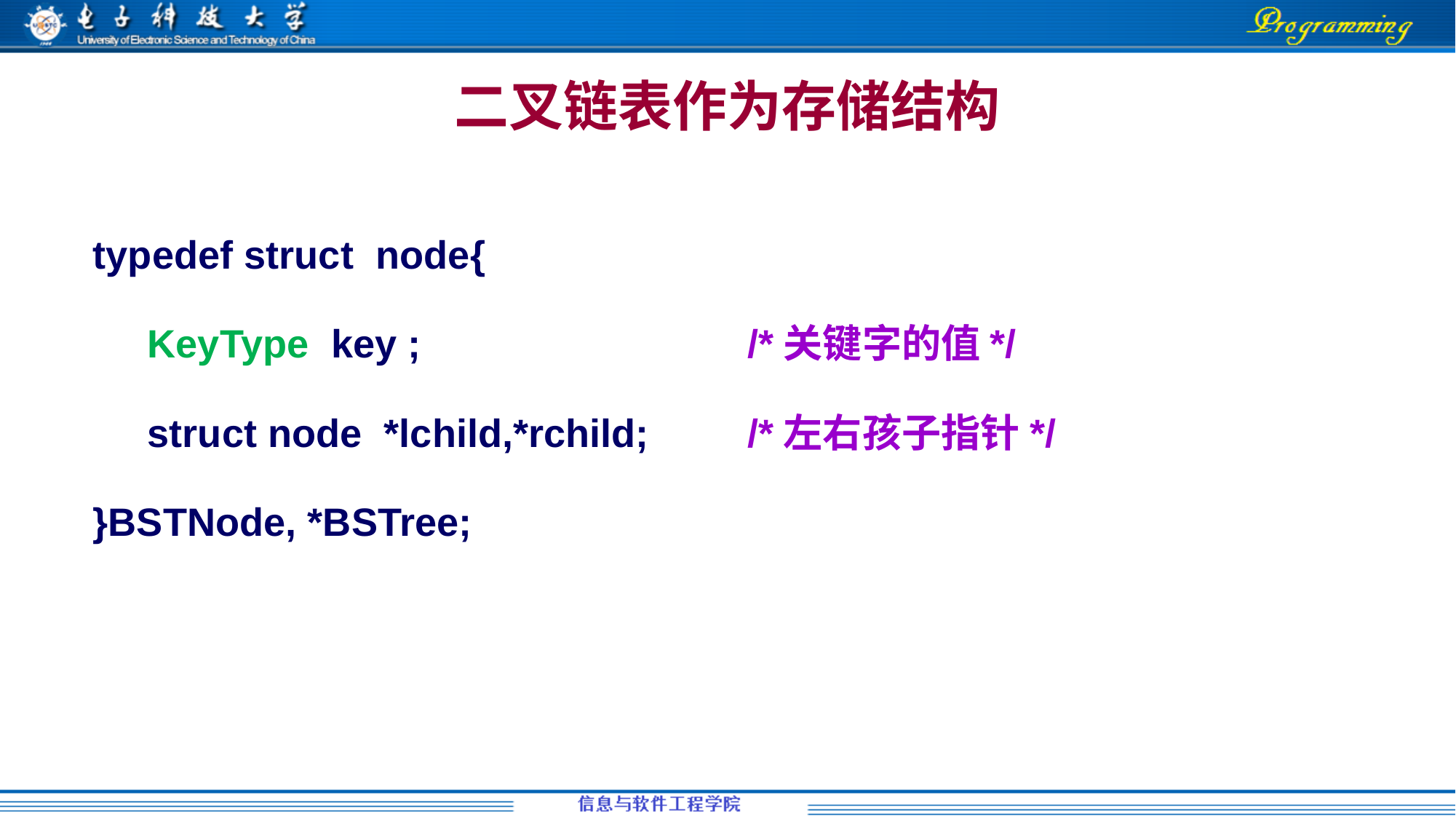

# 二叉链表作为存储结构
typedef struct  node{
     KeyType  key ;		 	/*关键字的值*/
     struct node  *lchild,*rchild;	/*左右孩子指针*/
}BSTNode, *BSTree;